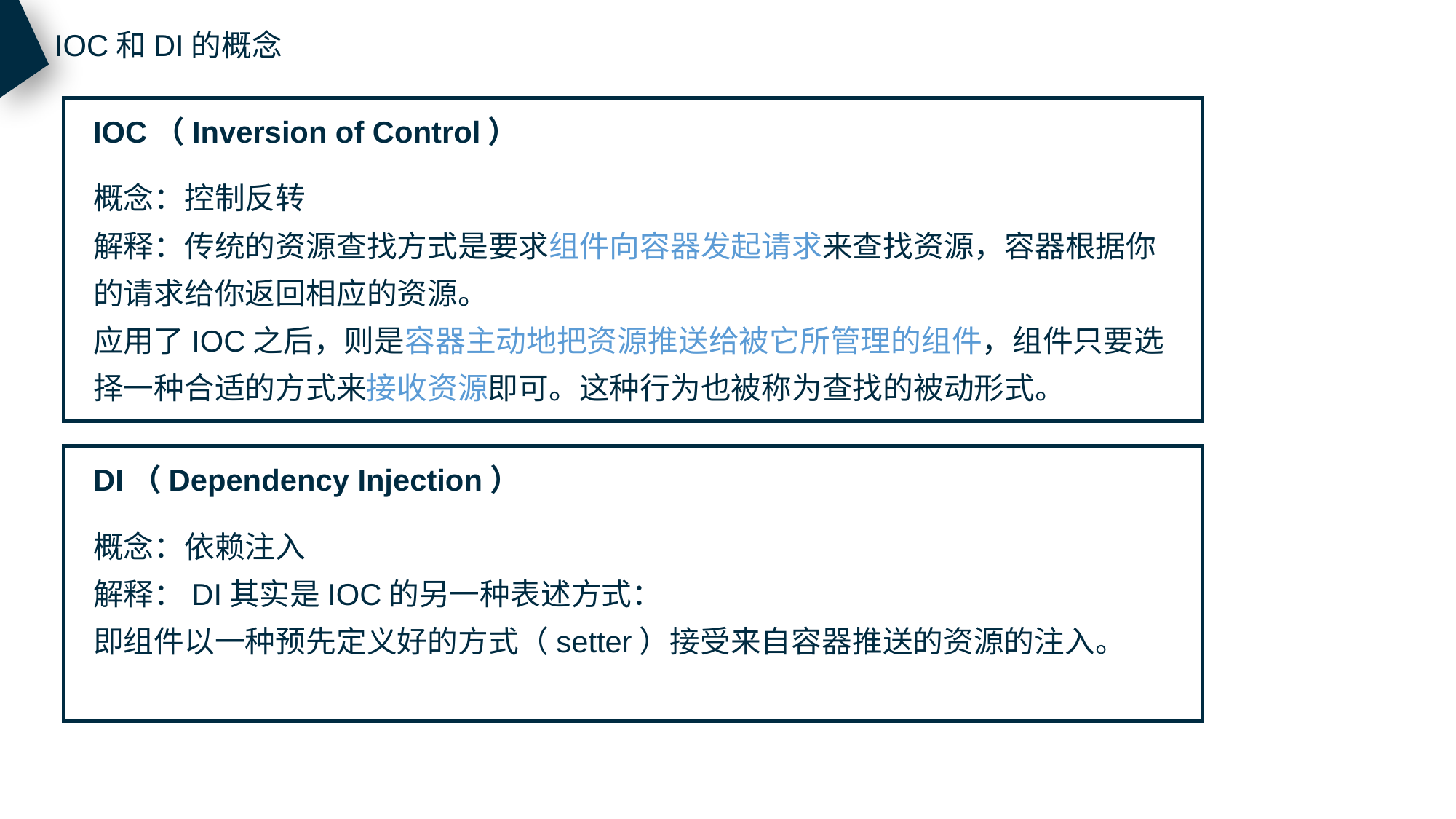

IOC和DI的概念

IOC（Inversion of Control）
概念：控制反转
解释：传统的资源查找方式是要求组件向容器发起请求来查找资源，容器根据你的请求给你返回相应的资源。
应用了IOC之后，则是容器主动地把资源推送给被它所管理的组件，组件只要选择一种合适的方式来接收资源即可。这种行为也被称为查找的被动形式。

DI（Dependency Injection）
概念：依赖注入
解释：DI其实是IOC的另一种表述方式：
即组件以一种预先定义好的方式（setter）接受来自容器推送的资源的注入。